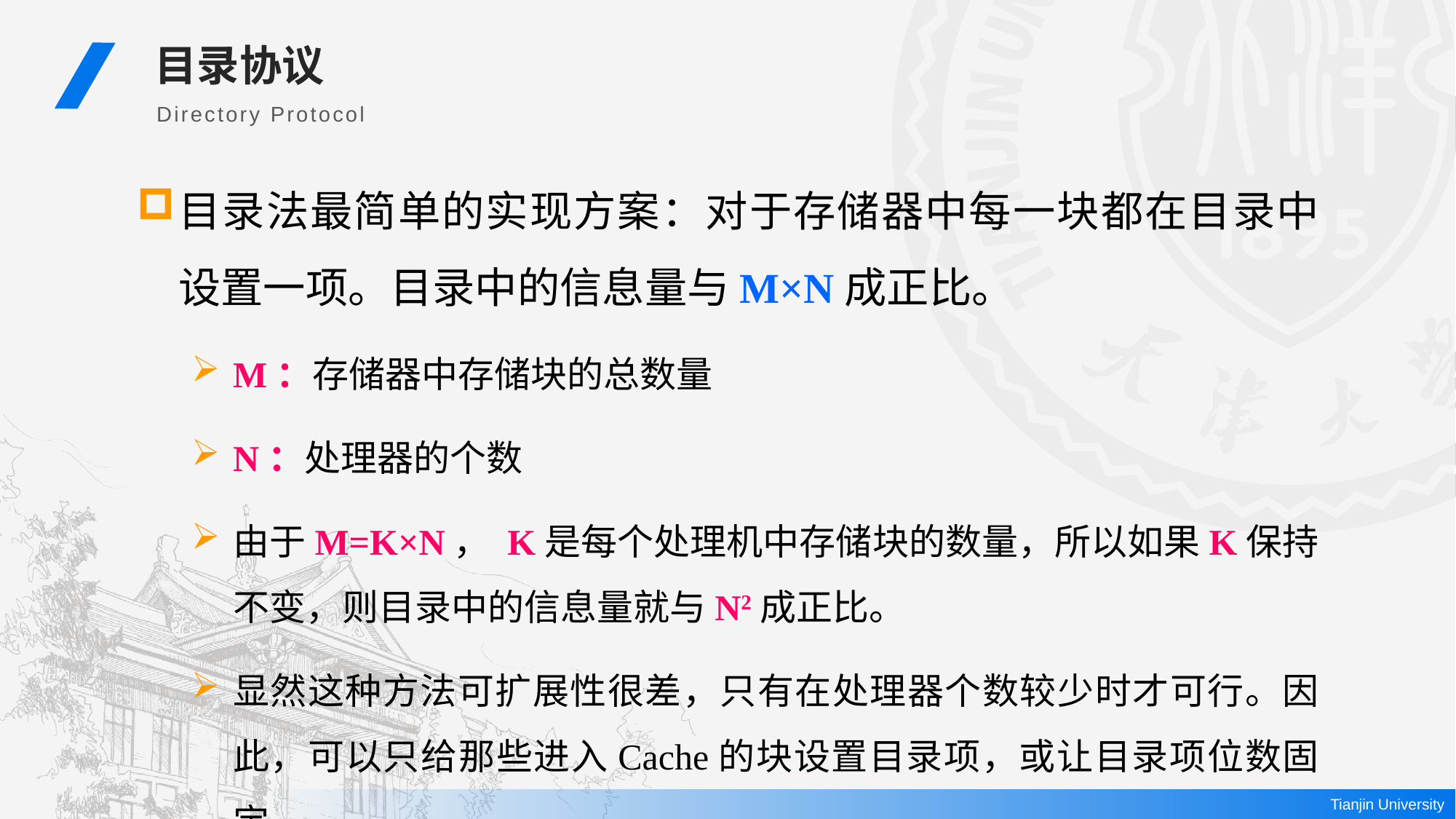

目录协议
Directory Protocol
目录法最简单的实现方案：对于存储器中每一块都在目录中设置一项。目录中的信息量与M×N成正比。
M：存储器中存储块的总数量
N：处理器的个数
由于M=K×N， K是每个处理机中存储块的数量，所以如果K保持不变，则目录中的信息量就与N2成正比。
显然这种方法可扩展性很差，只有在处理器个数较少时才可行。因此，可以只给那些进入Cache的块设置目录项，或让目录项位数固定。